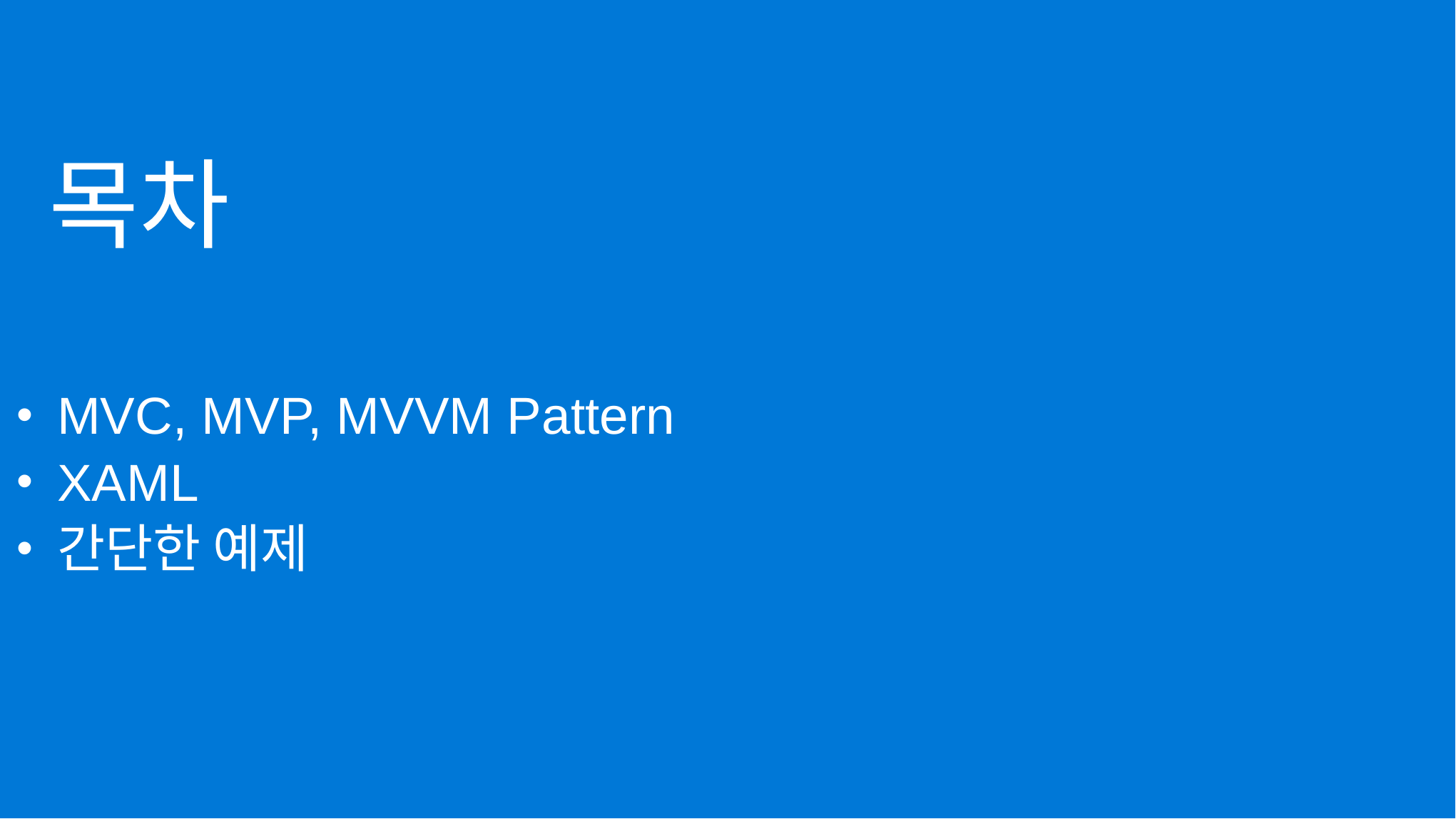

# 목차
MVC, MVP, MVVM Pattern
XAML
간단한 예제